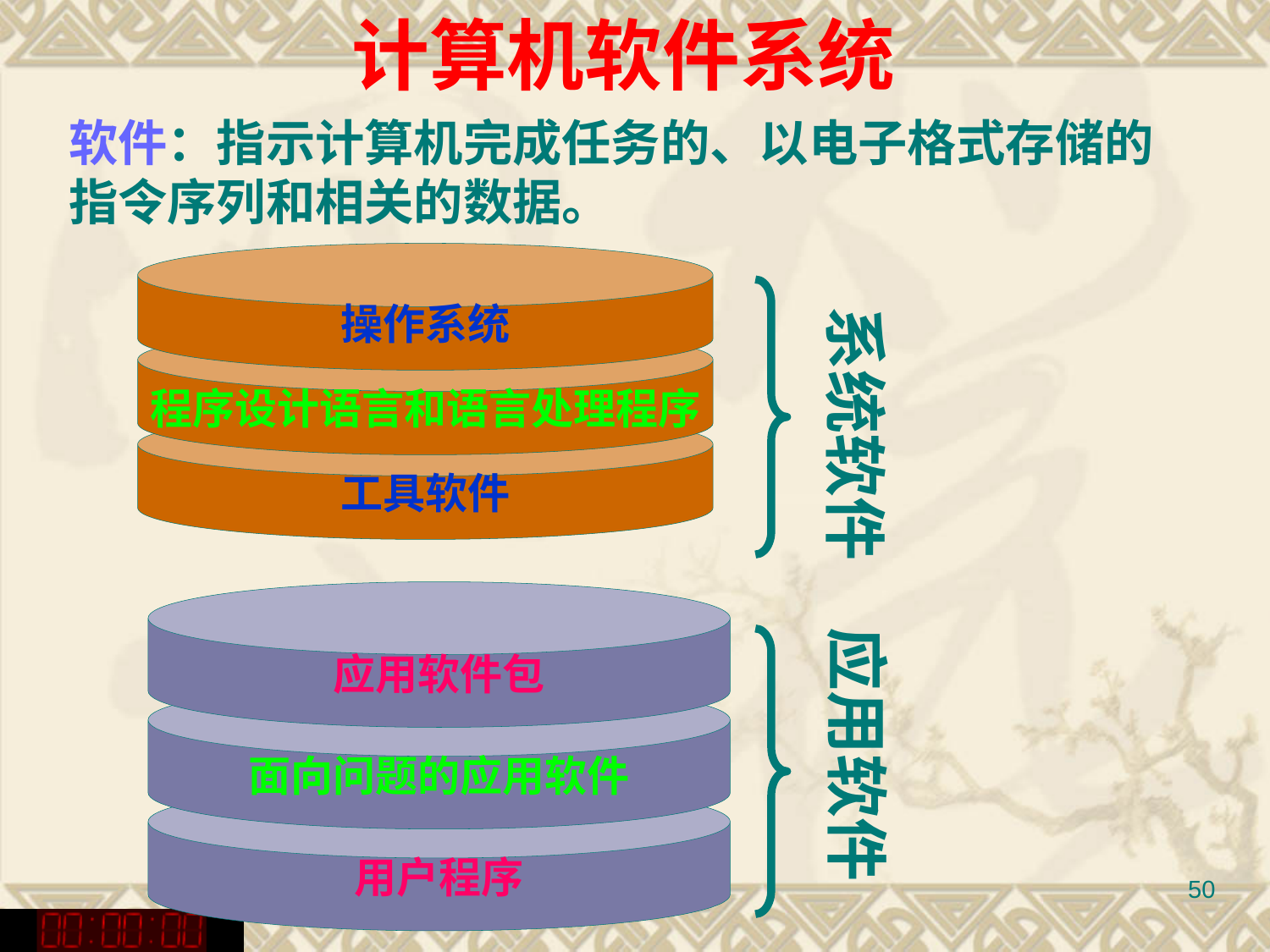

计算机软件系统
软件：指示计算机完成任务的、以电子格式存储的
指令序列和相关的数据。
操作系统
程序设计语言和语言处理程序
工具软件

系统软件
应用软件包
面向问题的应用软件
用户程序
应用软件

50